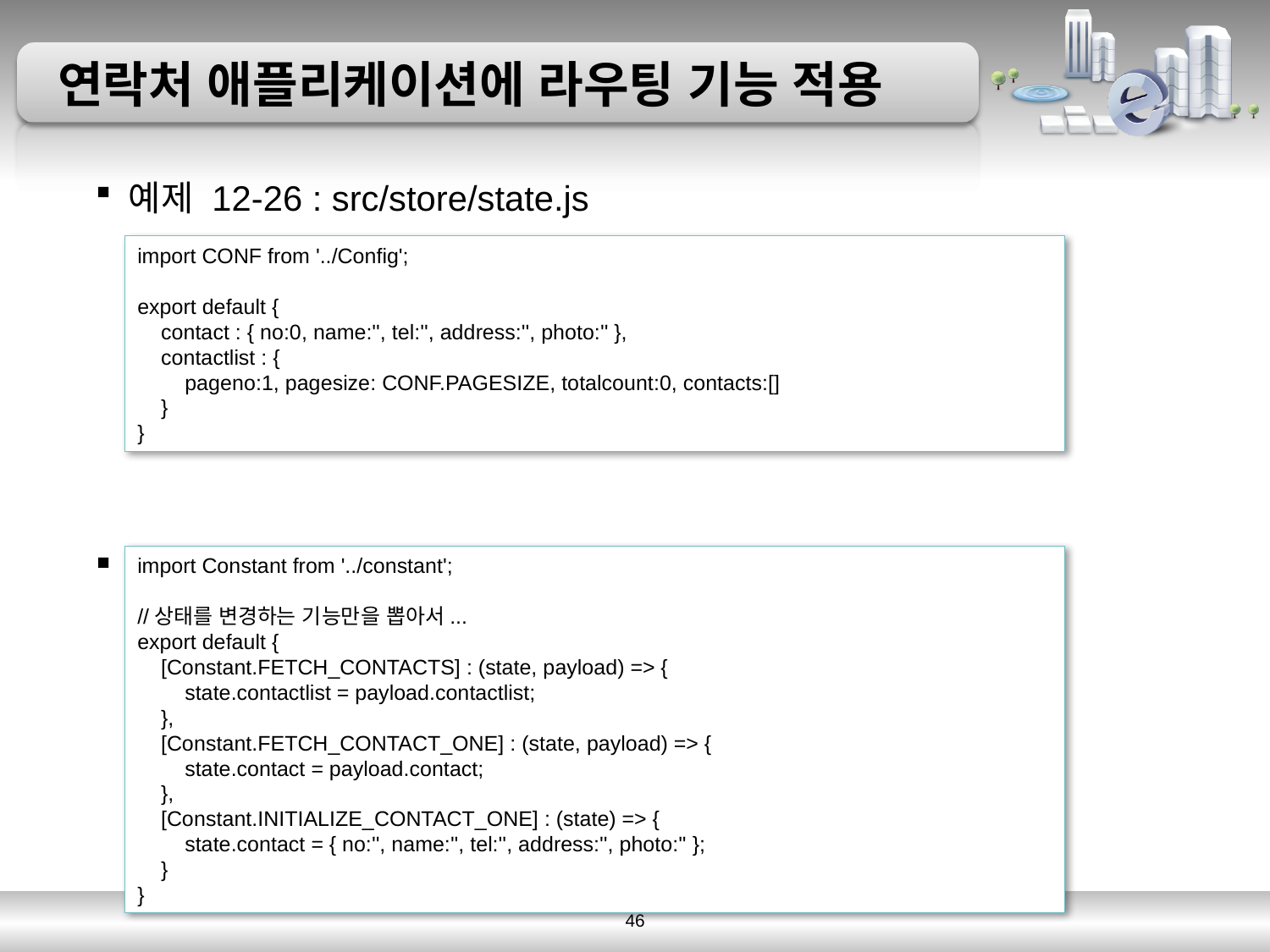

# 연락처 애플리케이션에 라우팅 기능 적용
예제 12-26 : src/store/state.js

예제 12-27 : src/store/mutations.js
import CONF from '../Config';

export default {
    contact : { no:0, name:'', tel:'', address:'', photo:'' },
    contactlist : {
        pageno:1, pagesize: CONF.PAGESIZE, totalcount:0, contacts:[]
    }
}
import Constant from '../constant';

//상태를 변경하는 기능만을 뽑아서...
export default {
    [Constant.FETCH_CONTACTS] : (state, payload) => {
        state.contactlist = payload.contactlist;
    },
    [Constant.FETCH_CONTACT_ONE] : (state, payload) => {
        state.contact = payload.contact;
    },
    [Constant.INITIALIZE_CONTACT_ONE] : (state) => {
        state.contact = { no:'', name:'', tel:'', address:'', photo:'' };
    }
}